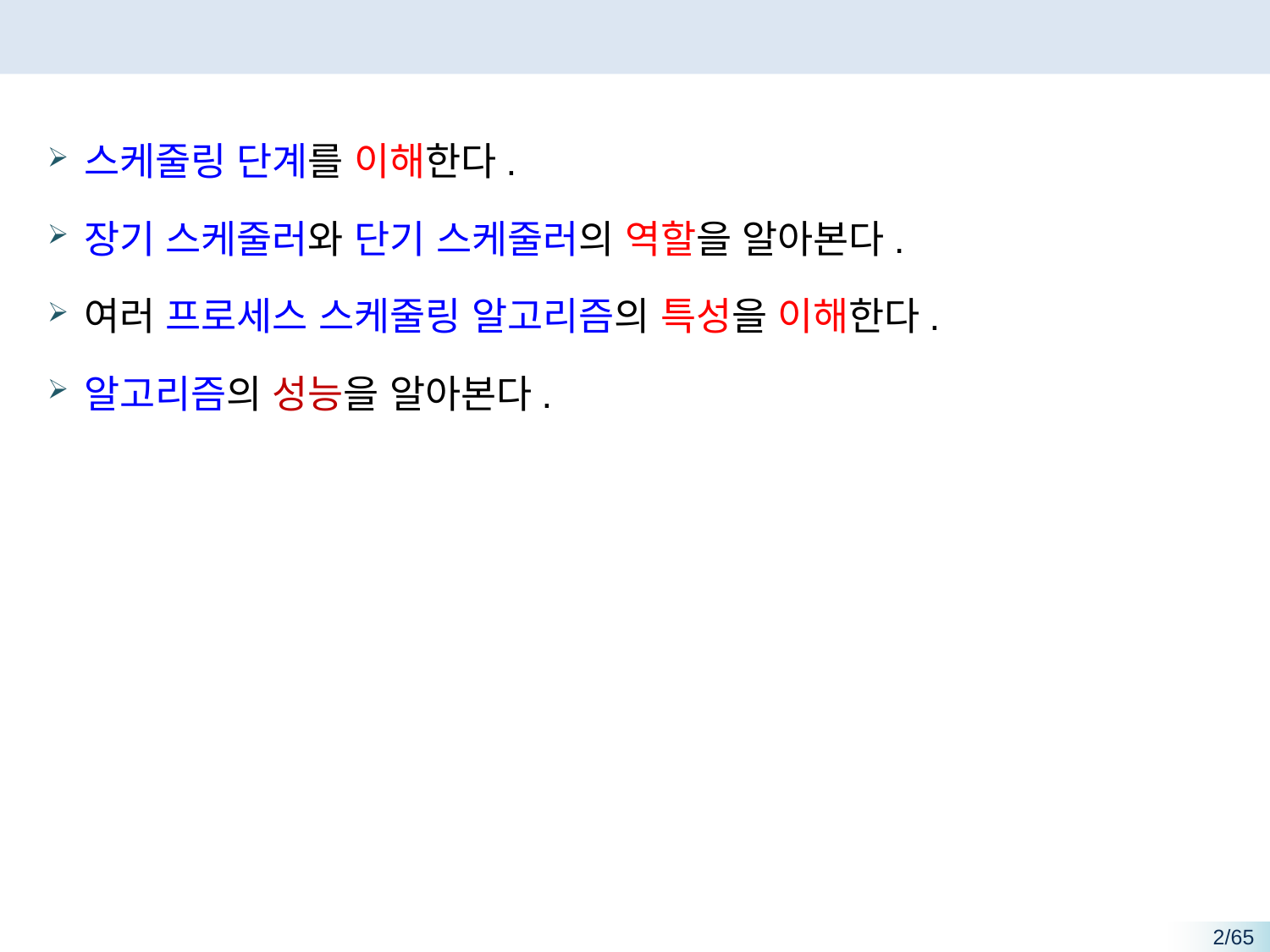

#
스케줄링 단계를 이해한다.
장기 스케줄러와 단기 스케줄러의 역할을 알아본다.
여러 프로세스 스케줄링 알고리즘의 특성을 이해한다.
알고리즘의 성능을 알아본다.